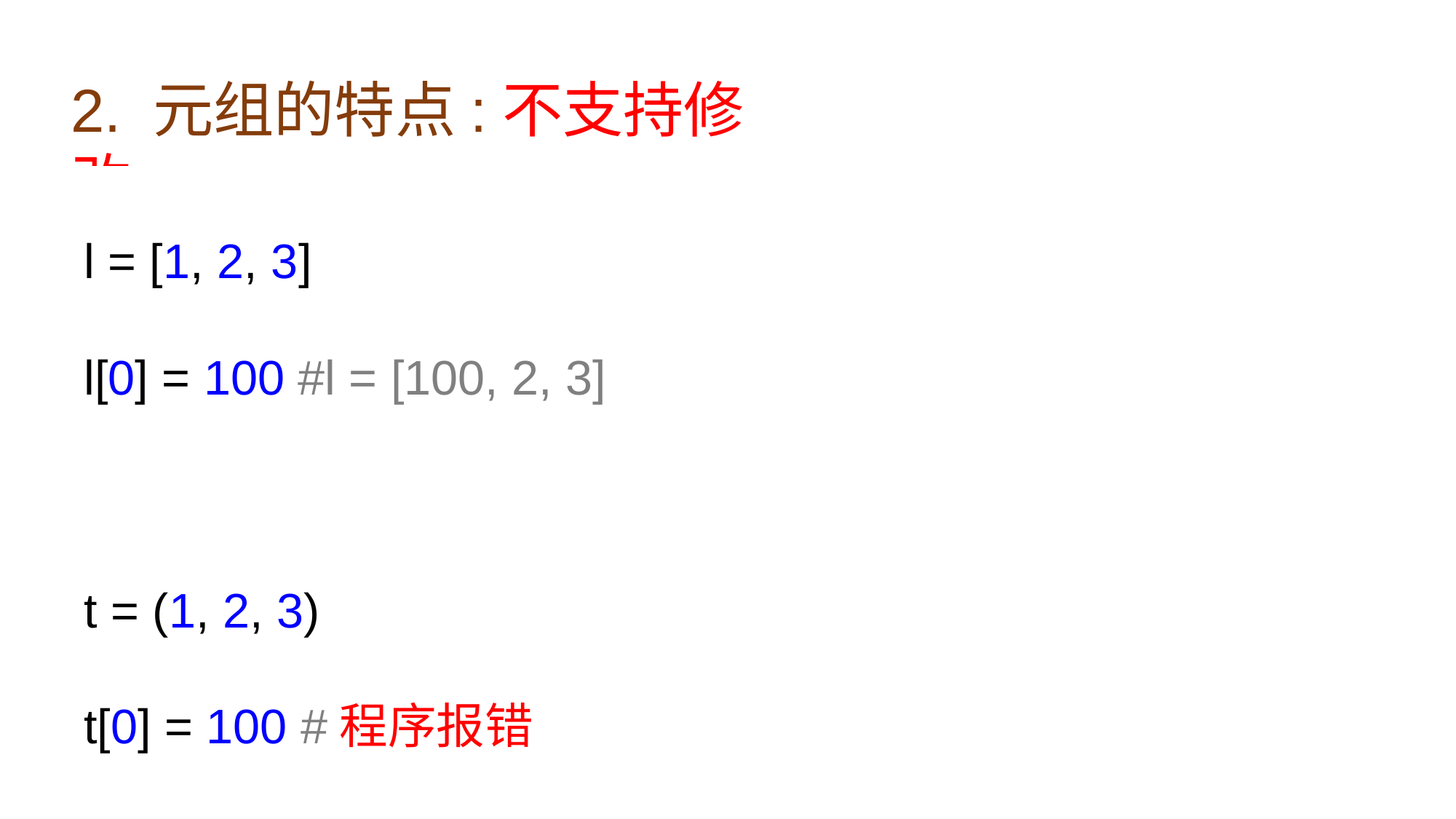

2. 元组的特点:不支持修改
l = [1, 2, 3]
l[0] = 100 #l = [100, 2, 3]
t = (1, 2, 3)
t[0] = 100 #程序报错